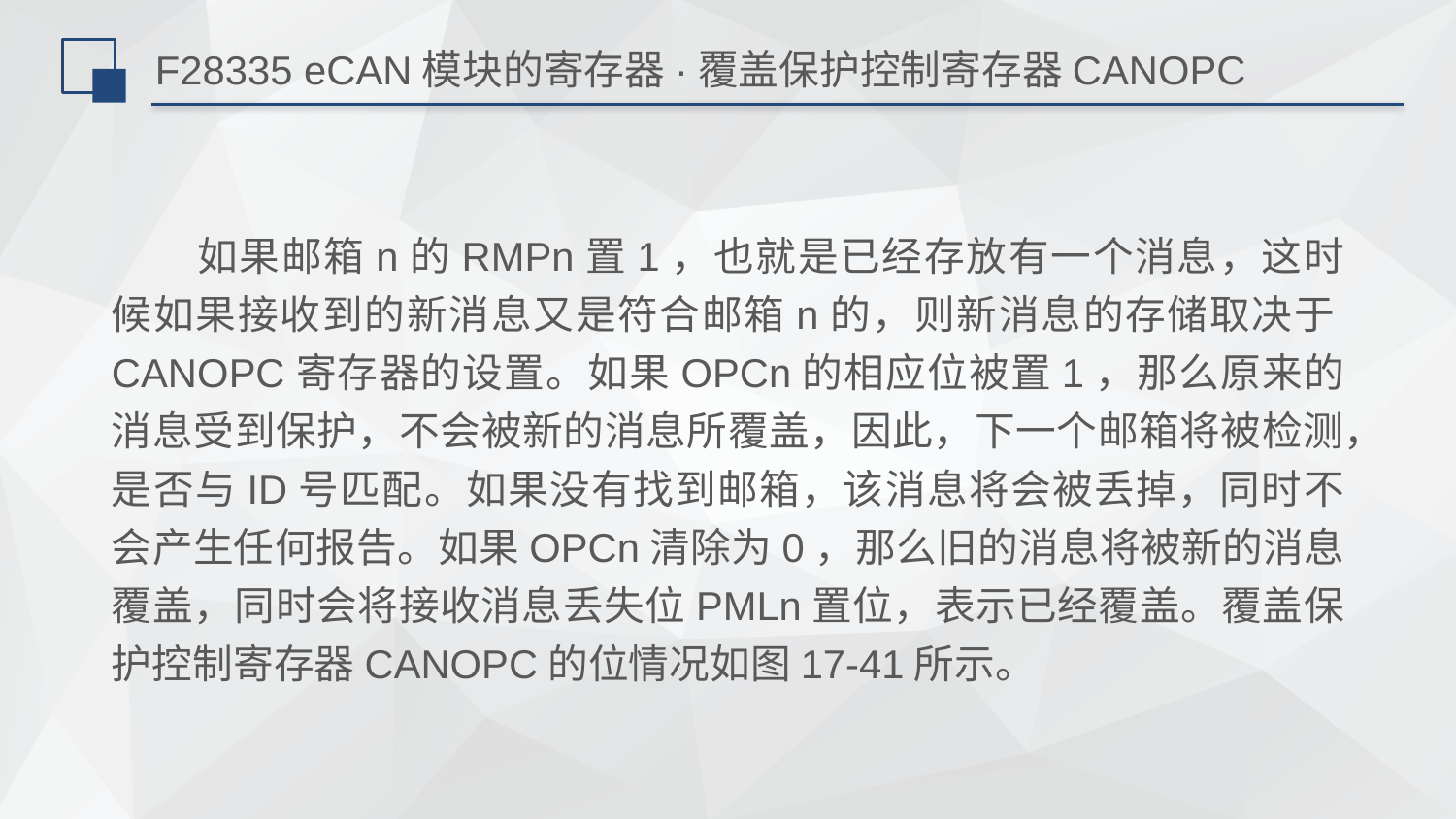

# F28335 eCAN模块的寄存器·覆盖保护控制寄存器CANOPC
如果邮箱n的RMPn置1，也就是已经存放有一个消息，这时候如果接收到的新消息又是符合邮箱n的，则新消息的存储取决于CANOPC寄存器的设置。如果OPCn的相应位被置1，那么原来的消息受到保护，不会被新的消息所覆盖，因此，下一个邮箱将被检测，是否与ID号匹配。如果没有找到邮箱，该消息将会被丢掉，同时不会产生任何报告。如果OPCn清除为0，那么旧的消息将被新的消息覆盖，同时会将接收消息丢失位PMLn置位，表示已经覆盖。覆盖保护控制寄存器CANOPC的位情况如图17-41所示。